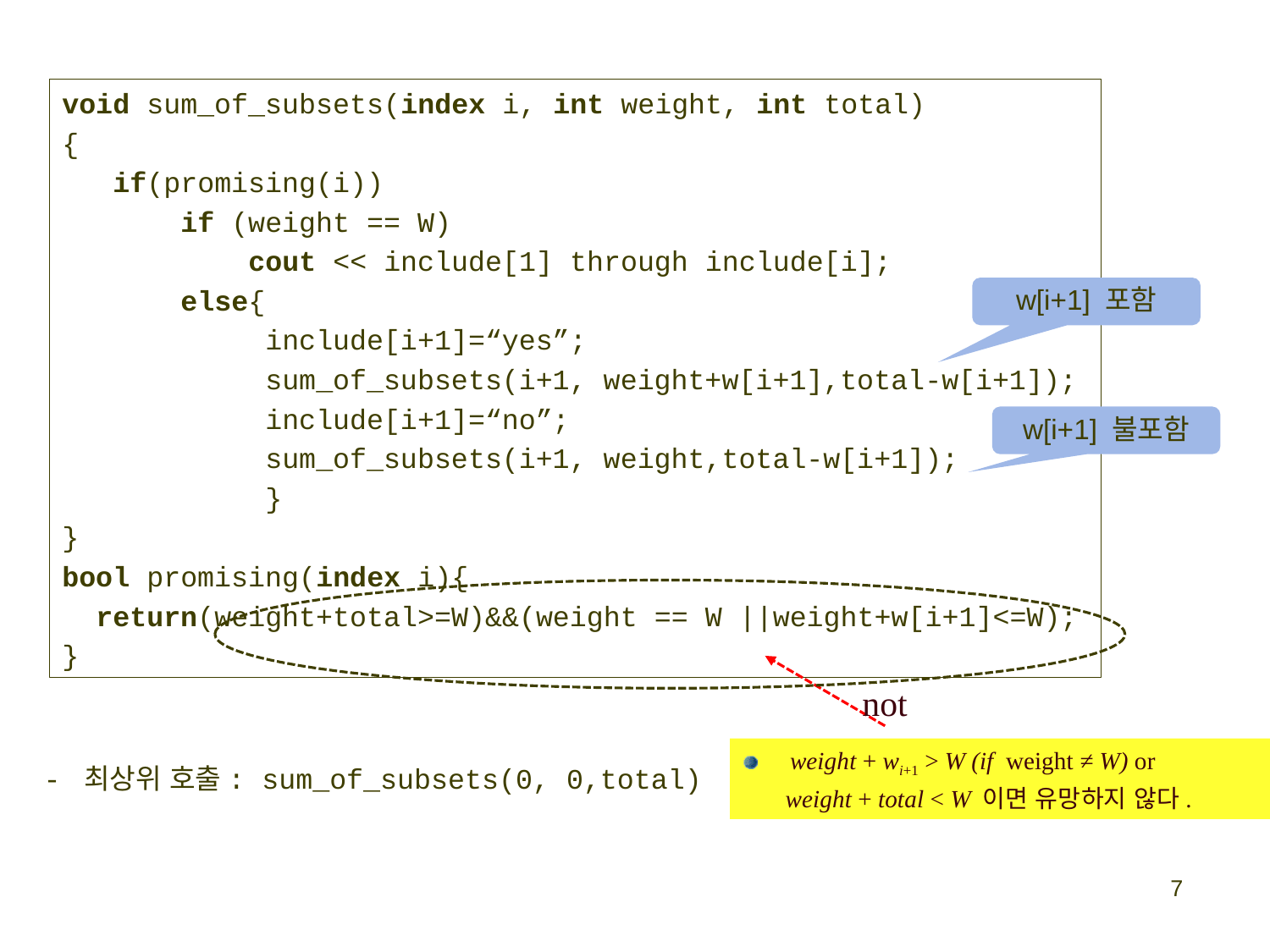

void sum_of_subsets(index i, int weight, int total)
{
   if(promising(i))
       if (weight == W)
           cout << include[1] through include[i];
       else{
            include[i+1]=“yes”;
            sum_of_subsets(i+1, weight+w[i+1],total-w[i+1]);
            include[i+1]=“no”;
            sum_of_subsets(i+1, weight,total-w[i+1]);
            }
}
bool promising(index i){
  return(weight+total>=W)&&(weight == W ||weight+w[i+1]<=W);
}
w[i+1] 포함
w[i+1] 불포함

not
weight + wi+1 > W (if  weight ≠ W) or
       weight + total < W 이면 유망하지 않다.
- 최상위 호출: sum_of_subsets(0, 0,total)
7